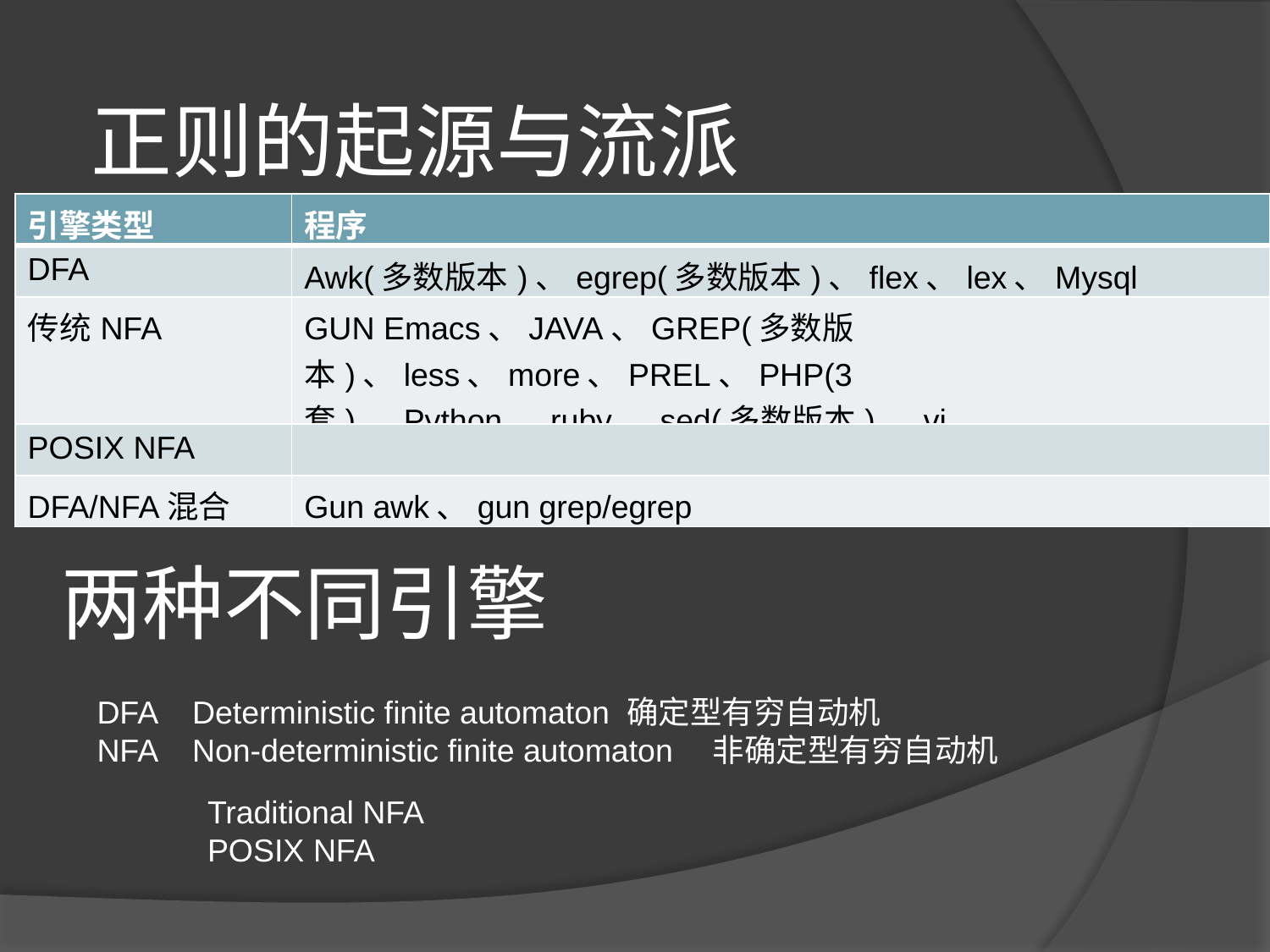

正则的起源与流派

| 引擎类型 | 程序 |
| --- | --- |
| DFA | Awk(多数版本)、egrep(多数版本)、flex、lex、Mysql |
| 传统NFA | GUN Emacs、JAVA、GREP(多数版本)、less、more、PREL、PHP(3套)、Python、ruby、sed(多数版本)、vi |
| POSIX NFA |  |
| DFA/NFA混合 | Gun awk、gun grep/egrep |
qed-->erep-->Egrep
awk\lex sed
POSIX
Perl
# 两种不同引擎
DFA    Deterministic finite automaton 确定型有穷自动机
NFA    Non-deterministic finite automaton　非确定型有穷自动机
Traditional NFA
POSIX NFA